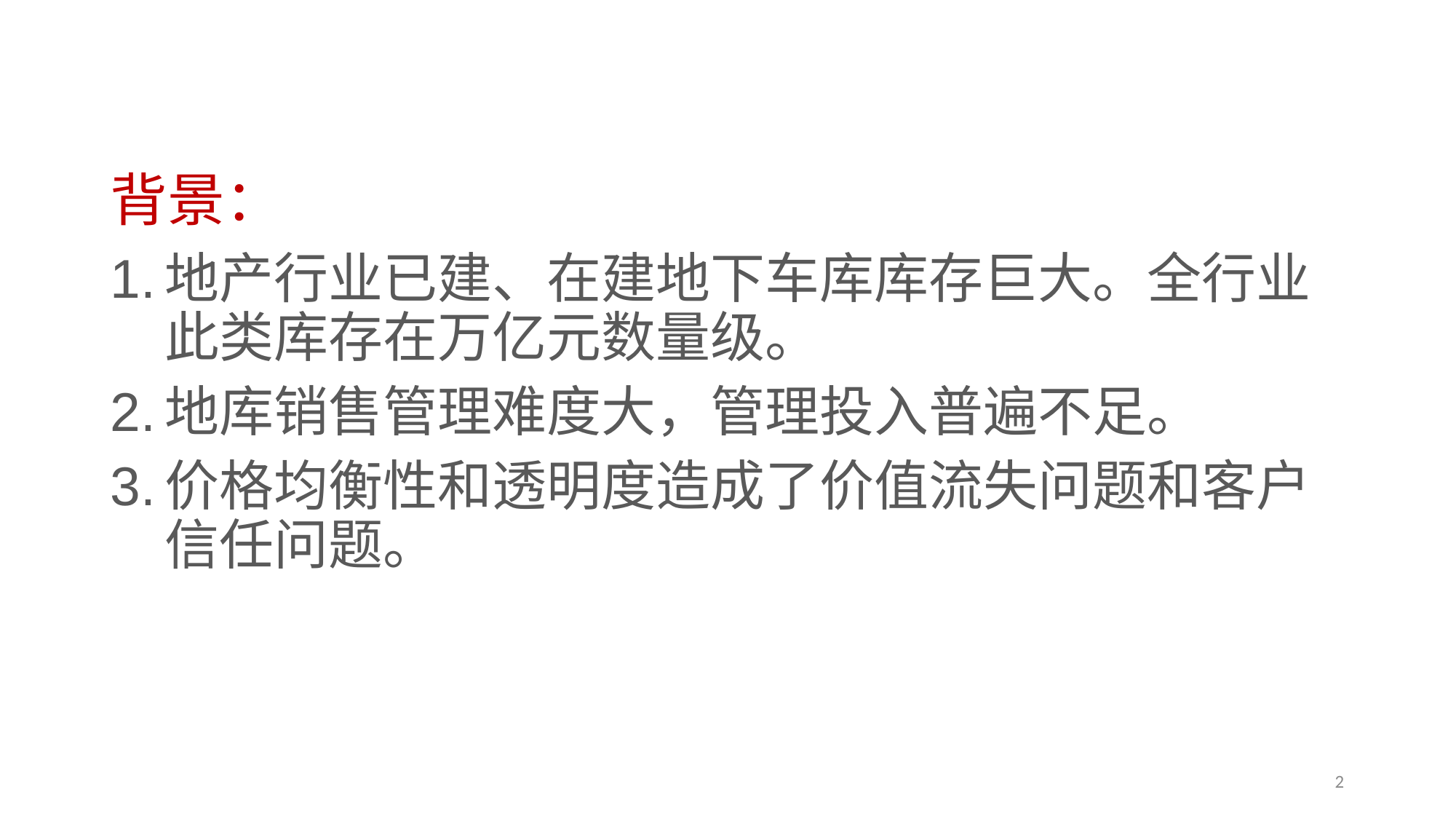

# 背景：
地产行业已建、在建地下车库库存巨大。全行业此类库存在万亿元数量级。
地库销售管理难度大，管理投入普遍不足。
价格均衡性和透明度造成了价值流失问题和客户信任问题。